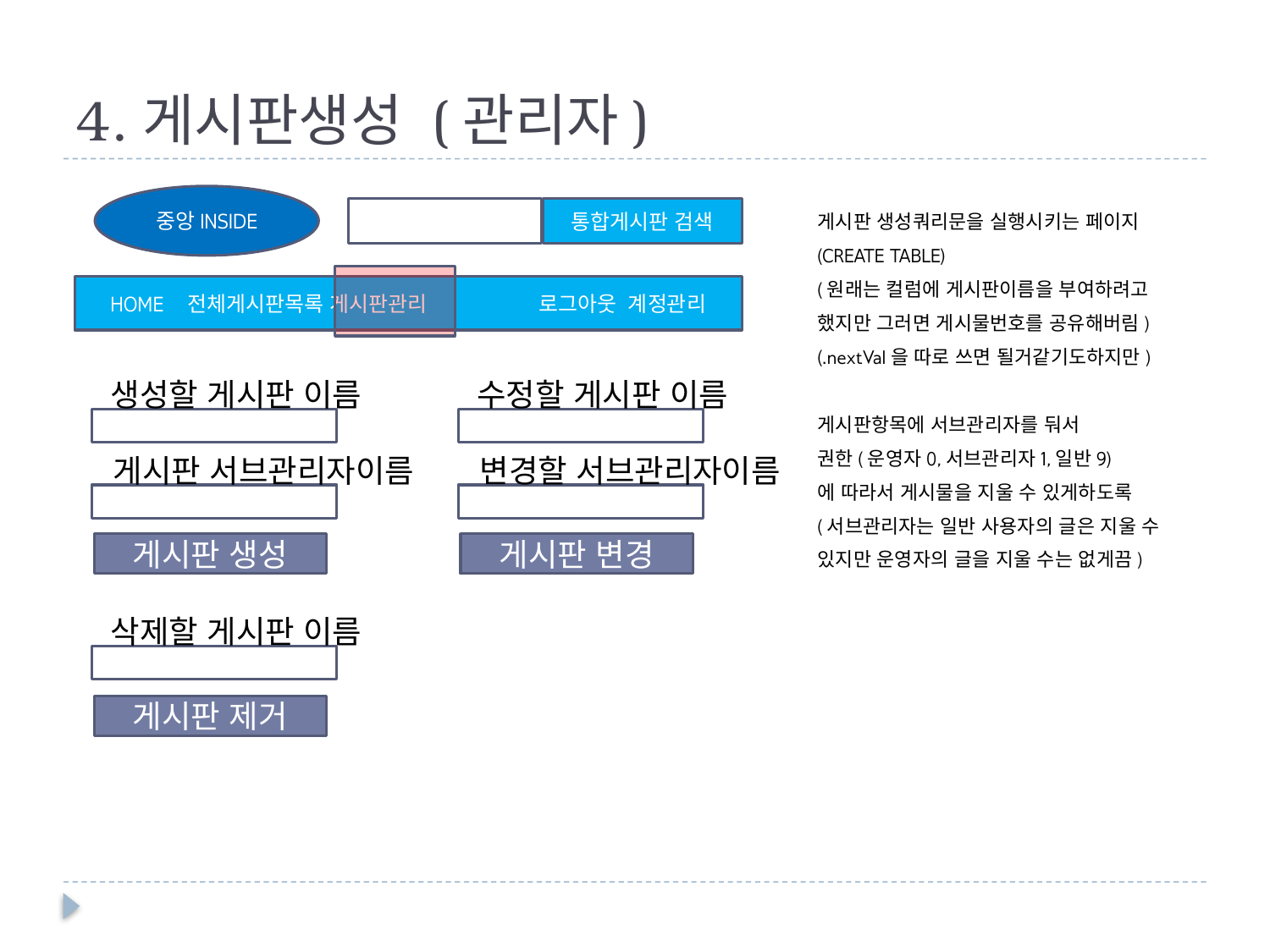

# 4.게시판생성 (관리자)

게시판 생성쿼리문을 실행시키는 페이지
(CREATE TABLE)
(원래는 컬럼에 게시판이름을 부여하려고
했지만 그러면 게시물번호를 공유해버림)
(.nextVal을 따로 쓰면 될거같기도하지만)

게시판항목에 서브관리자를 둬서
권한(운영자0,서브관리자1,일반9)
에 따라서 게시물을 지울 수 있게하도록
(서브관리자는 일반 사용자의 글은 지울 수
있지만 운영자의 글을 지울 수는 없게끔)
중앙INSIDE

통합게시판 검색

HOME   전체게시판목록 게시판관리	        로그아웃  계정관리
생성할 게시판 이름
수정할 게시판 이름

게시판 서브관리자이름
변경할 서브관리자이름

게시판 생성
게시판 변경
삭제할 게시판 이름

게시판 제거